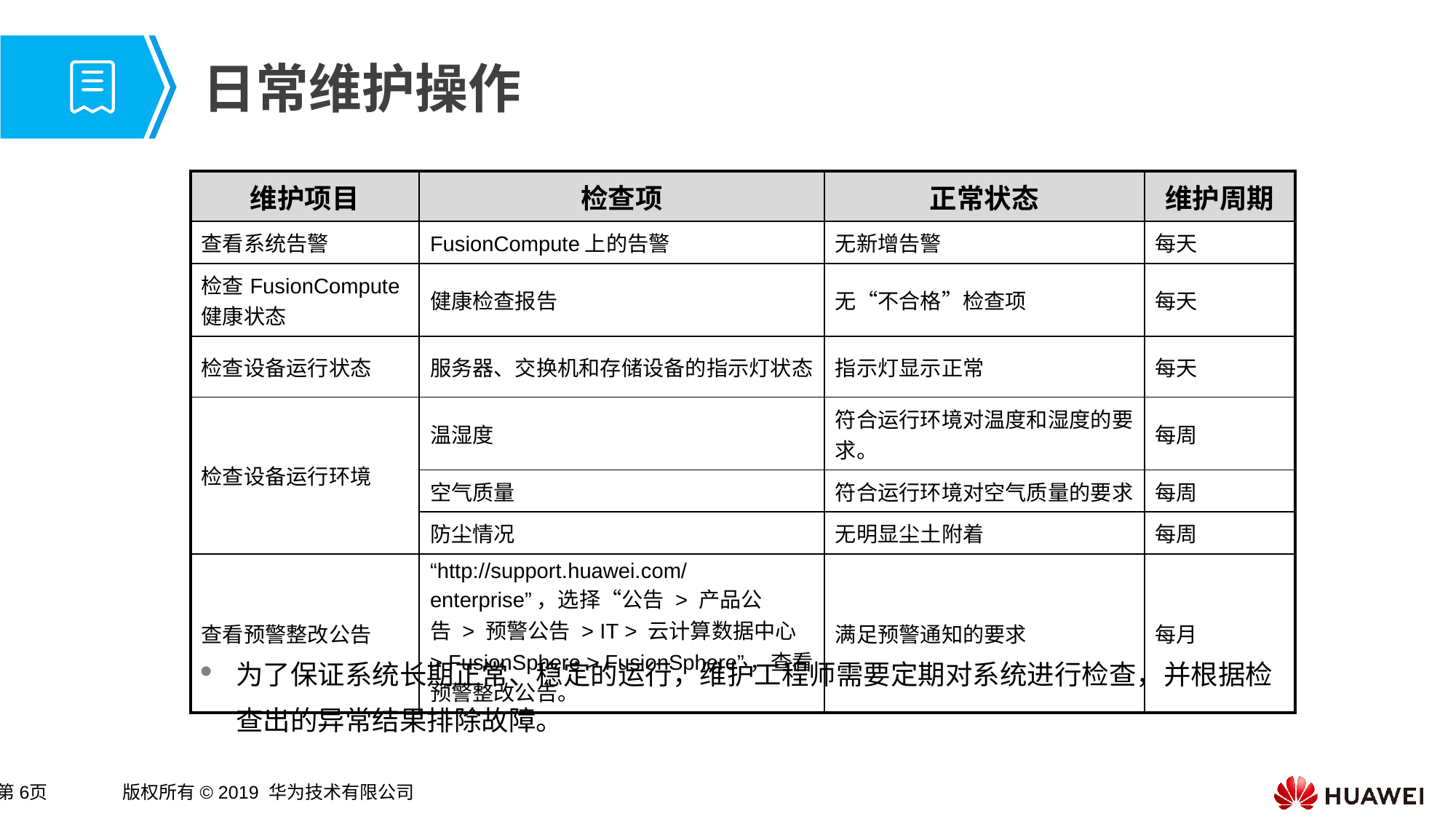

# 日常维护操作
| 维护项目 | 检查项 | 正常状态 | 维护周期 |
| --- | --- | --- | --- |
| 查看系统告警 | FusionCompute上的告警 | 无新增告警 | 每天 |
| 检查FusionCompute健康状态 | 健康检查报告 | 无“不合格”检查项 | 每天 |
| 检查设备运行状态 | 服务器、交换机和存储设备的指示灯状态 | 指示灯显示正常 | 每天 |
| 检查设备运行环境 | 温湿度 | 符合运行环境对温度和湿度的要求。 | 每周 |
|  | 空气质量 | 符合运行环境对空气质量的要求 | 每周 |
|  | 防尘情况 | 无明显尘土附着 | 每周 |
| 查看预警整改公告 | “http://support.huawei.com/enterprise”，选择“公告 > 产品公告 > 预警公告 > IT > 云计算数据中心 > FusionSphere > FusionSphere”，查看预警整改公告。 | 满足预警通知的要求 | 每月 |

为了保证系统长期正常、稳定的运行，维护工程师需要定期对系统进行检查，并根据检查出的异常结果排除故障。